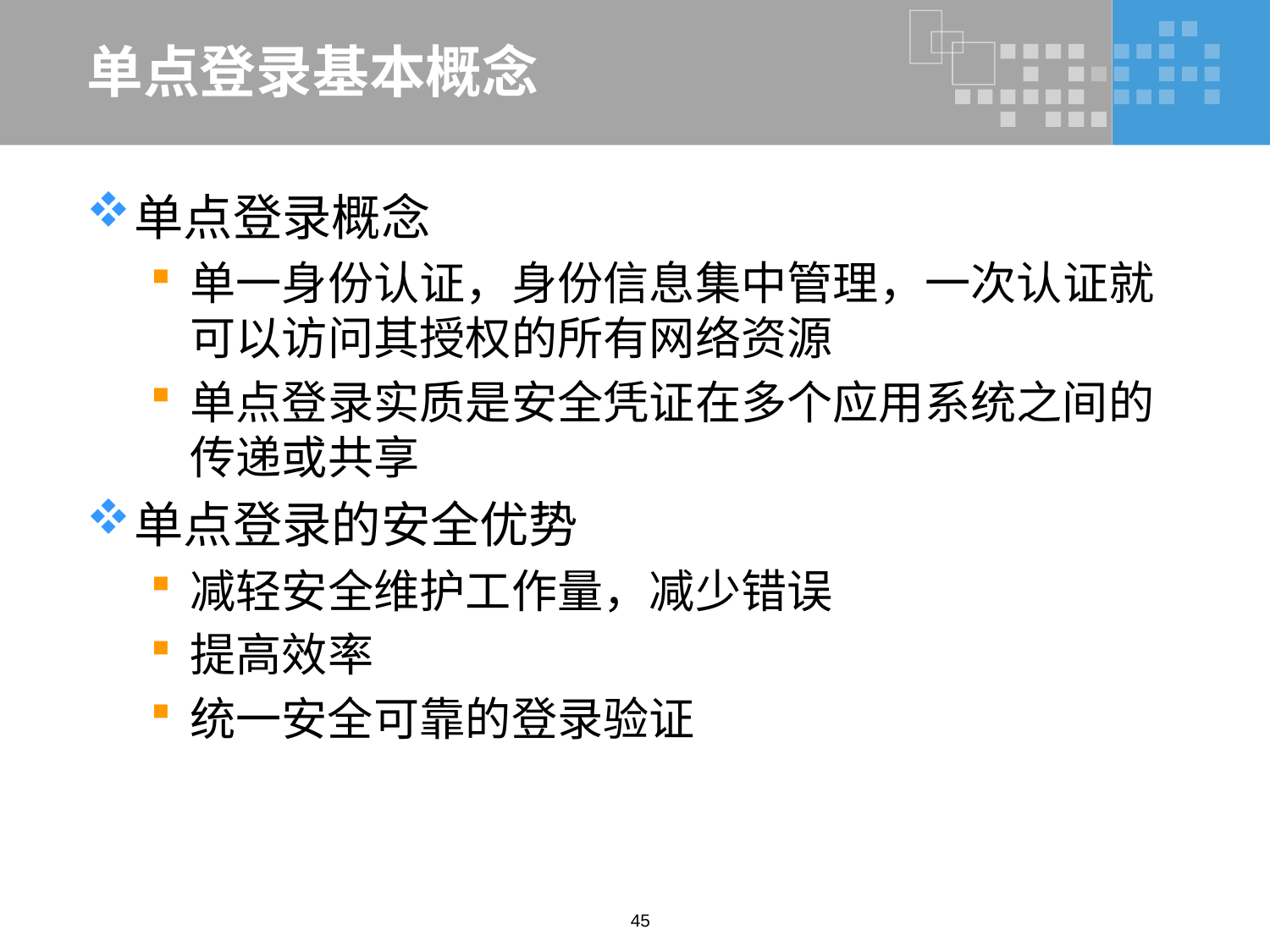

# 单点登录基本概念
单点登录概念
单一身份认证，身份信息集中管理，一次认证就可以访问其授权的所有网络资源
单点登录实质是安全凭证在多个应用系统之间的传递或共享
单点登录的安全优势
减轻安全维护工作量，减少错误
提高效率
统一安全可靠的登录验证

45